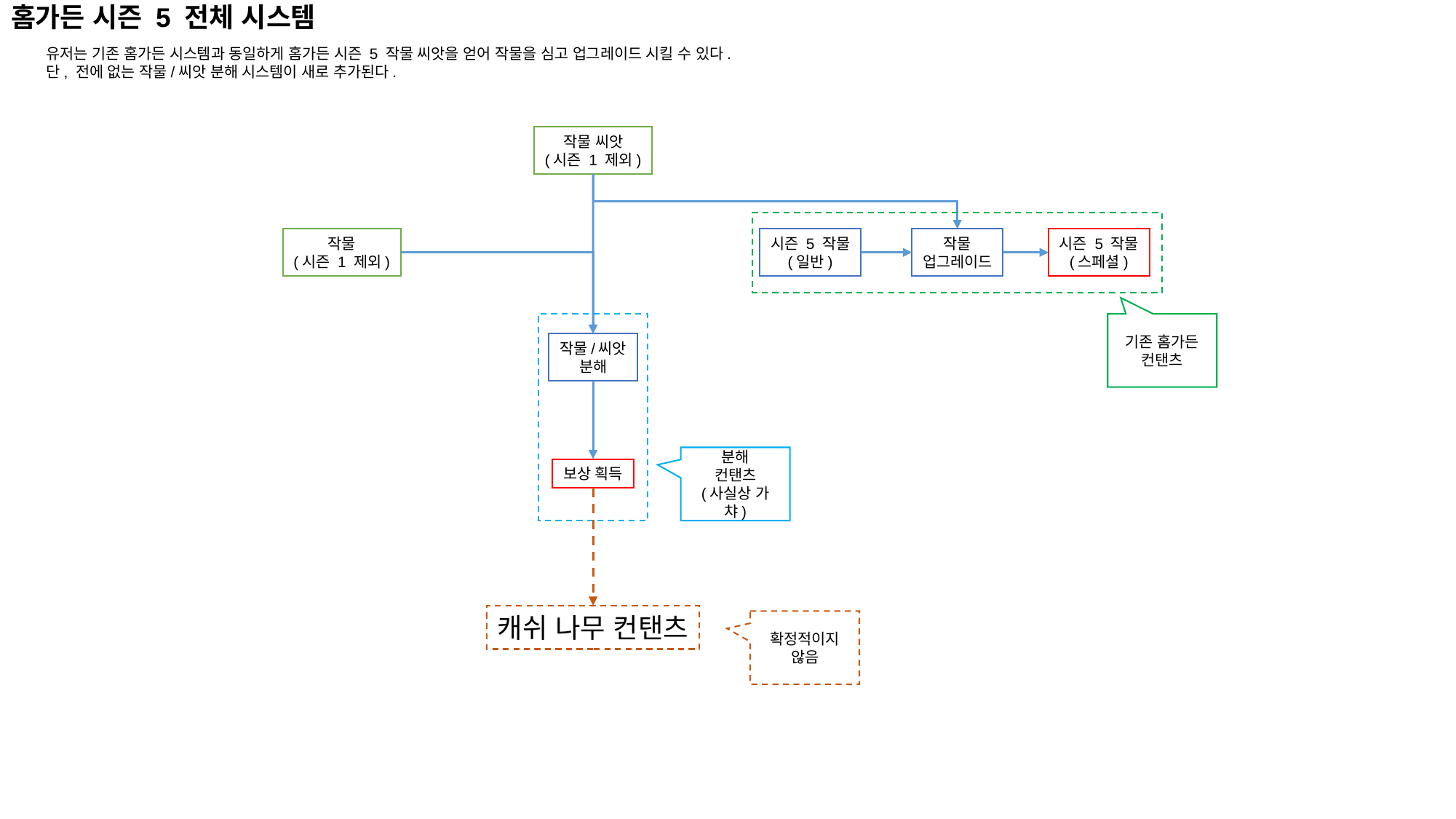

# 홈가든 시즌 5 전체 시스템
유저는 기존 홈가든 시스템과 동일하게 홈가든 시즌 5 작물 씨앗을 얻어 작물을 심고 업그레이드 시킬 수 있다.
단, 전에 없는 작물/씨앗 분해 시스템이 새로 추가된다.
작물 씨앗
(시즌 1 제외)

작물
(시즌 1 제외)
시즌 5 작물
(일반)
작물
업그레이드
시즌 5 작물
(스페셜)

기존 홈가든
컨탠츠
작물/씨앗
분해
분해
컨탠츠
(사실상 가챠)
보상 획득
캐쉬 나무 컨탠츠
확정적이지 않음